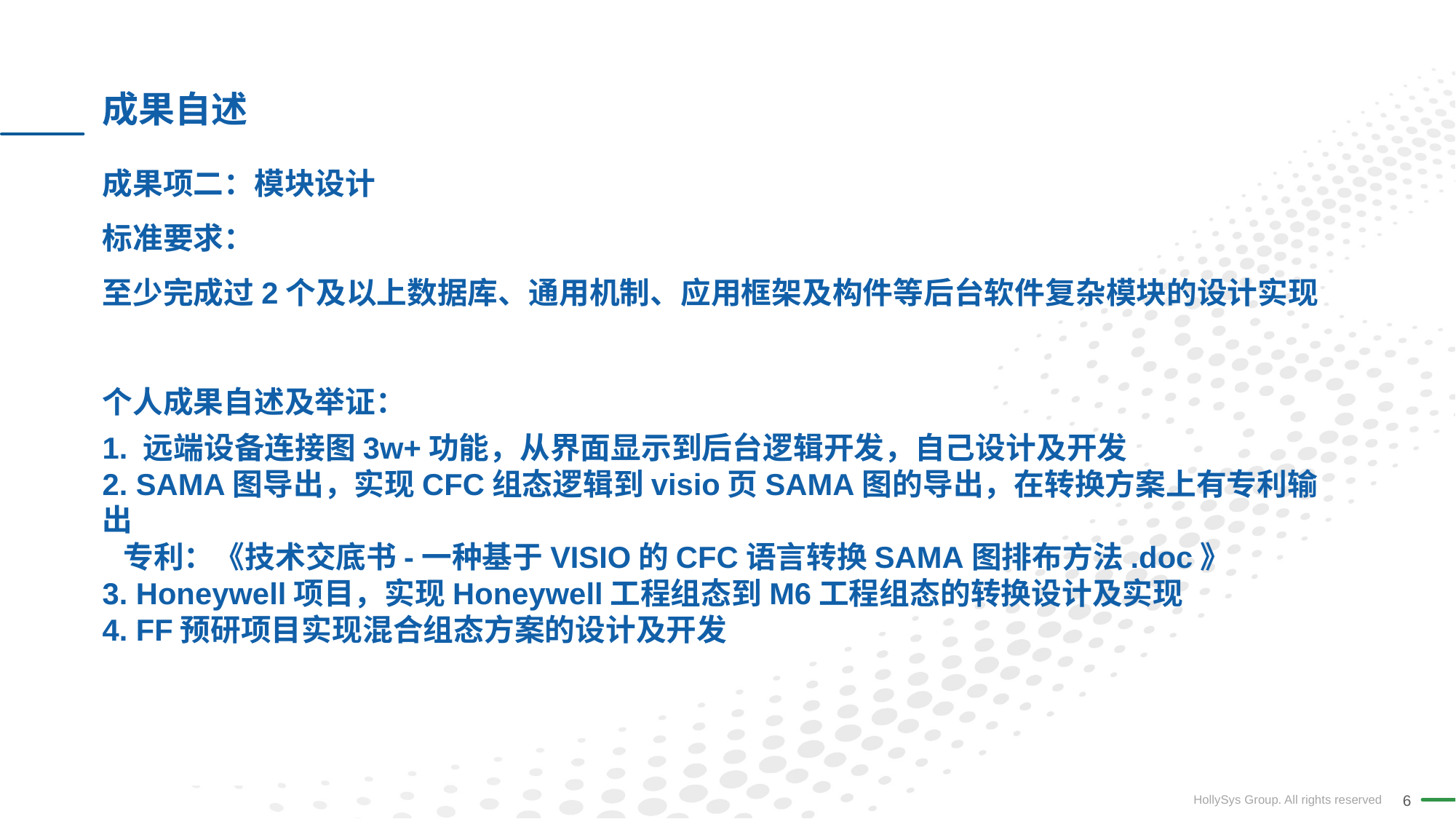

# 成果自述
成果项二：模块设计
标准要求：
至少完成过2个及以上数据库、通用机制、应用框架及构件等后台软件复杂模块的设计实现

个人成果自述及举证：
1. 远端设备连接图3w+功能，从界面显示到后台逻辑开发，自己设计及开发
2. SAMA图导出，实现CFC组态逻辑到visio页SAMA图的导出，在转换方案上有专利输出
  专利：《技术交底书-一种基于VISIO的CFC语言转换SAMA图排布方法.doc》
3. Honeywell项目，实现Honeywell工程组态到M6工程组态的转换设计及实现
4. FF预研项目实现混合组态方案的设计及开发